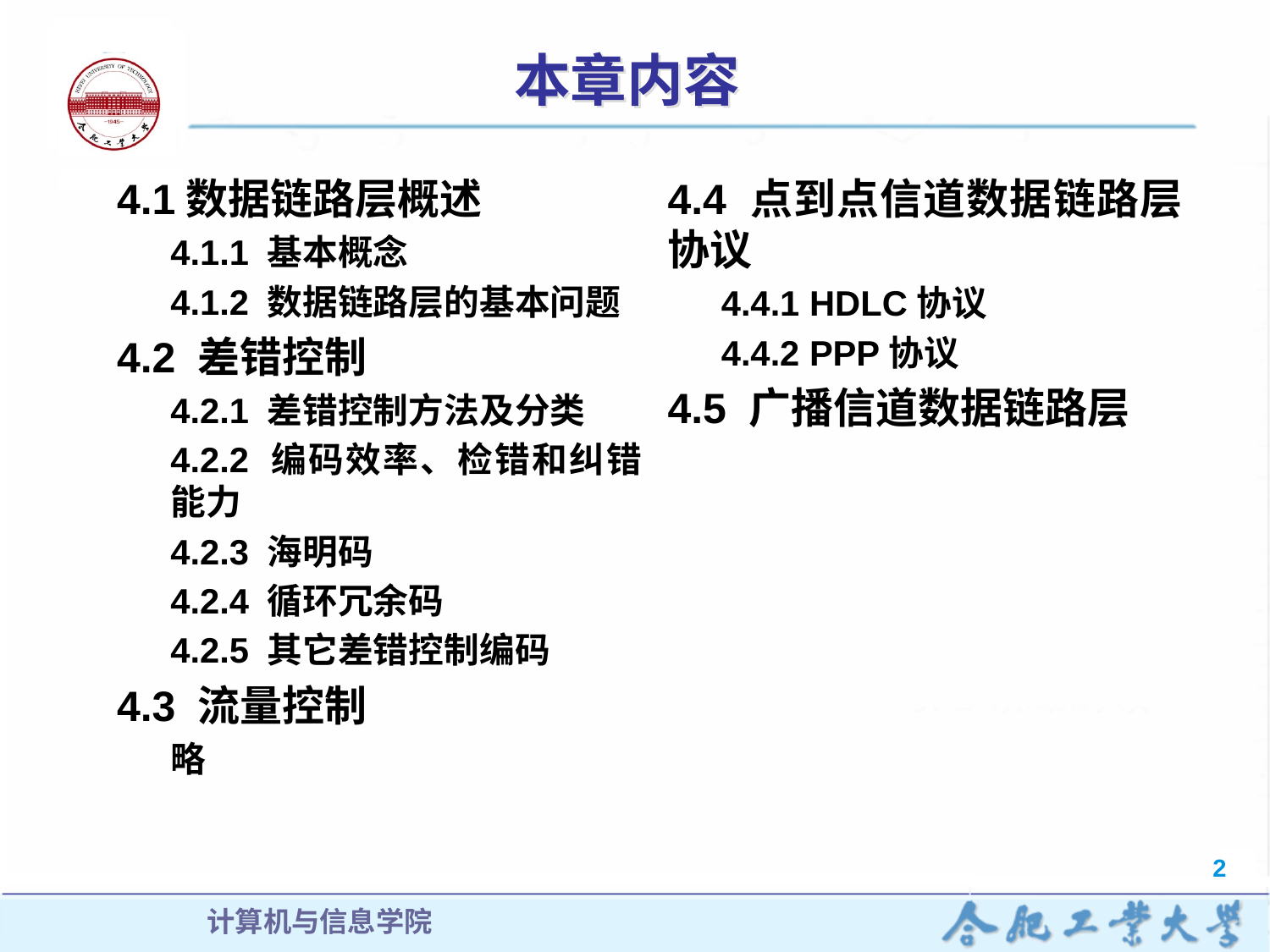

# 本章内容
4.1数据链路层概述
4.1.1 基本概念
4.1.2 数据链路层的基本问题
4.2 差错控制
4.2.1 差错控制方法及分类
4.2.2 编码效率、检错和纠错能力
4.2.3 海明码
4.2.4 循环冗余码
4.2.5 其它差错控制编码
4.3 流量控制
略
4.4 点到点信道数据链路层协议
4.4.1 HDLC协议
4.4.2 PPP协议
4.5 广播信道数据链路层